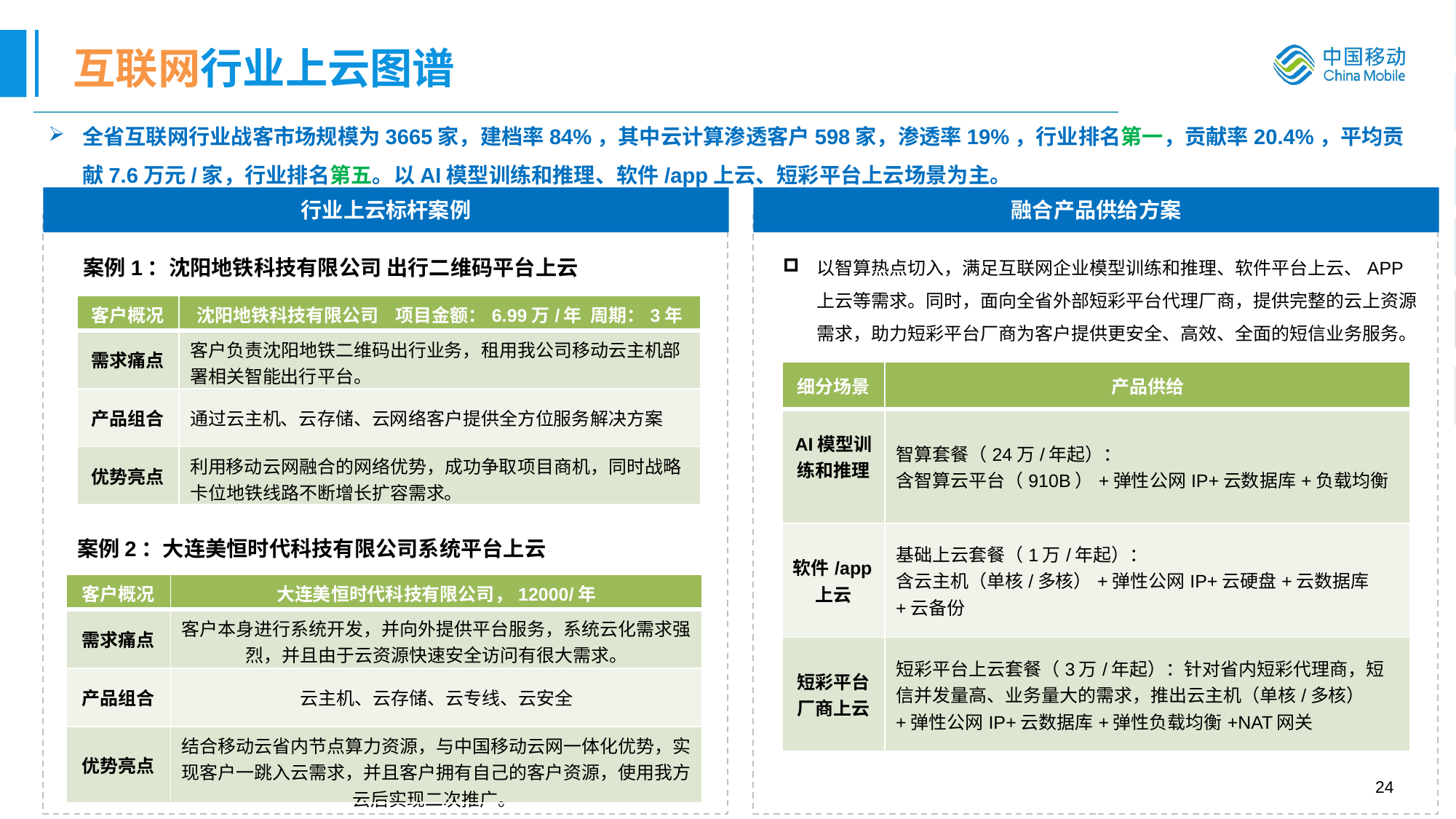

# 互联网行业上云图谱
全省互联网行业战客市场规模为3665家，建档率84%，其中云计算渗透客户598家，渗透率19%，行业排名第一，贡献率20.4%，平均贡献7.6万元/家，行业排名第五。以AI模型训练和推理、软件/app上云、短彩平台上云场景为主。

行业上云标杆案例
融合产品供给方案

以智算热点切入，满足互联网企业模型训练和推理、软件平台上云、APP上云等需求。同时，面向全省外部短彩平台代理厂商，提供完整的云上资源需求，助力短彩平台厂商为客户提供更安全、高效、全面的短信业务服务。
案例1：沈阳地铁科技有限公司 出行二维码平台上云
| 客户概况 | 沈阳地铁科技有限公司 项目金额：6.99万/年 周期：3年 |
| --- | --- |
| 需求痛点 | 客户负责沈阳地铁二维码出行业务，租用我公司移动云主机部署相关智能出行平台。 |
| 产品组合 | 通过云主机、云存储、云网络客户提供全方位服务解决方案 |
| 优势亮点 | 利用移动云网融合的网络优势，成功争取项目商机，同时战略卡位地铁线路不断增长扩容需求。 |
| 细分场景 | 产品供给 |
| --- | --- |
| AI模型训练和推理 | 智算套餐（24万/年起）： 含智算云平台（910B）+弹性公网IP+云数据库+负载均衡 |
| 软件/app上云 | 基础上云套餐（1万/年起）： 含云主机（单核/多核）+弹性公网IP+云硬盘+云数据库+云备份 |
| 短彩平台厂商上云 | 短彩平台上云套餐（3万/年起）：针对省内短彩代理商，短信并发量高、业务量大的需求，推出云主机（单核/多核）+弹性公网IP+云数据库+弹性负载均衡+NAT网关 |
案例2：大连美恒时代科技有限公司系统平台上云
| 客户概况 | 大连美恒时代科技有限公司，12000/年 |
| --- | --- |
| 需求痛点 | 客户本身进行系统开发，并向外提供平台服务，系统云化需求强烈，并且由于云资源快速安全访问有很大需求。 |
| 产品组合 | 云主机、云存储、云专线、云安全 |
| 优势亮点 | 结合移动云省内节点算力资源，与中国移动云网一体化优势，实现客户一跳入云需求，并且客户拥有自己的客户资源，使用我方云后实现二次推广。 |